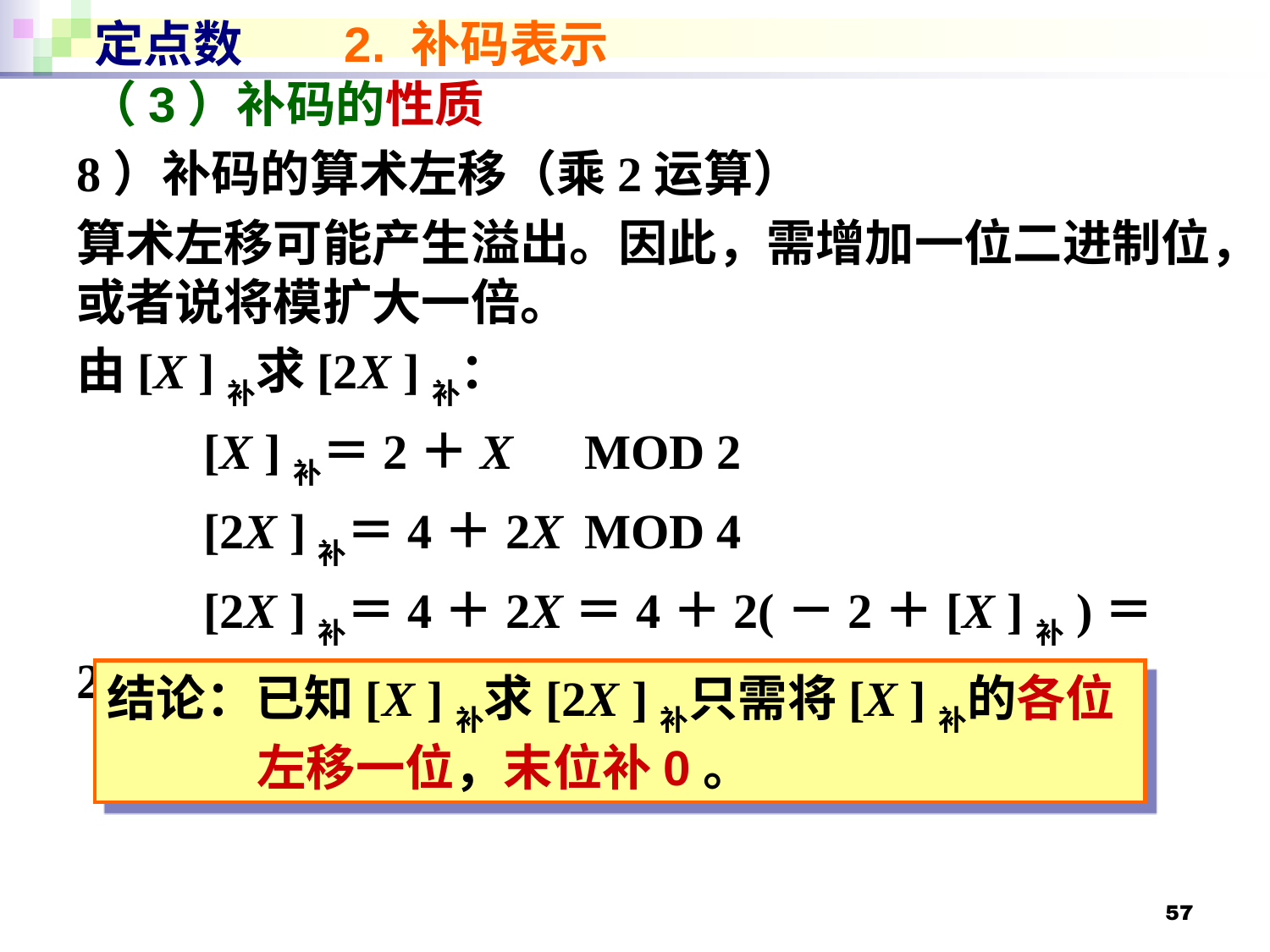

# 定点数        2. 补码表示
（3）补码的性质
8）补码的算术左移（乘2运算）
算术左移可能产生溢出。因此，需增加一位二进制位，或者说将模扩大一倍。
由[X ]补求[2X ]补：
	[X ]补＝2＋X	MOD 2
	[2X ]补＝4＋2X	MOD 4
	[2X ]补＝4＋2X＝4＋2(－2＋[X ]补)＝2[X ]补
结论：已知[X ]补求[2X ]补只需将[X ]补的各位左移一位，末位补0。
57